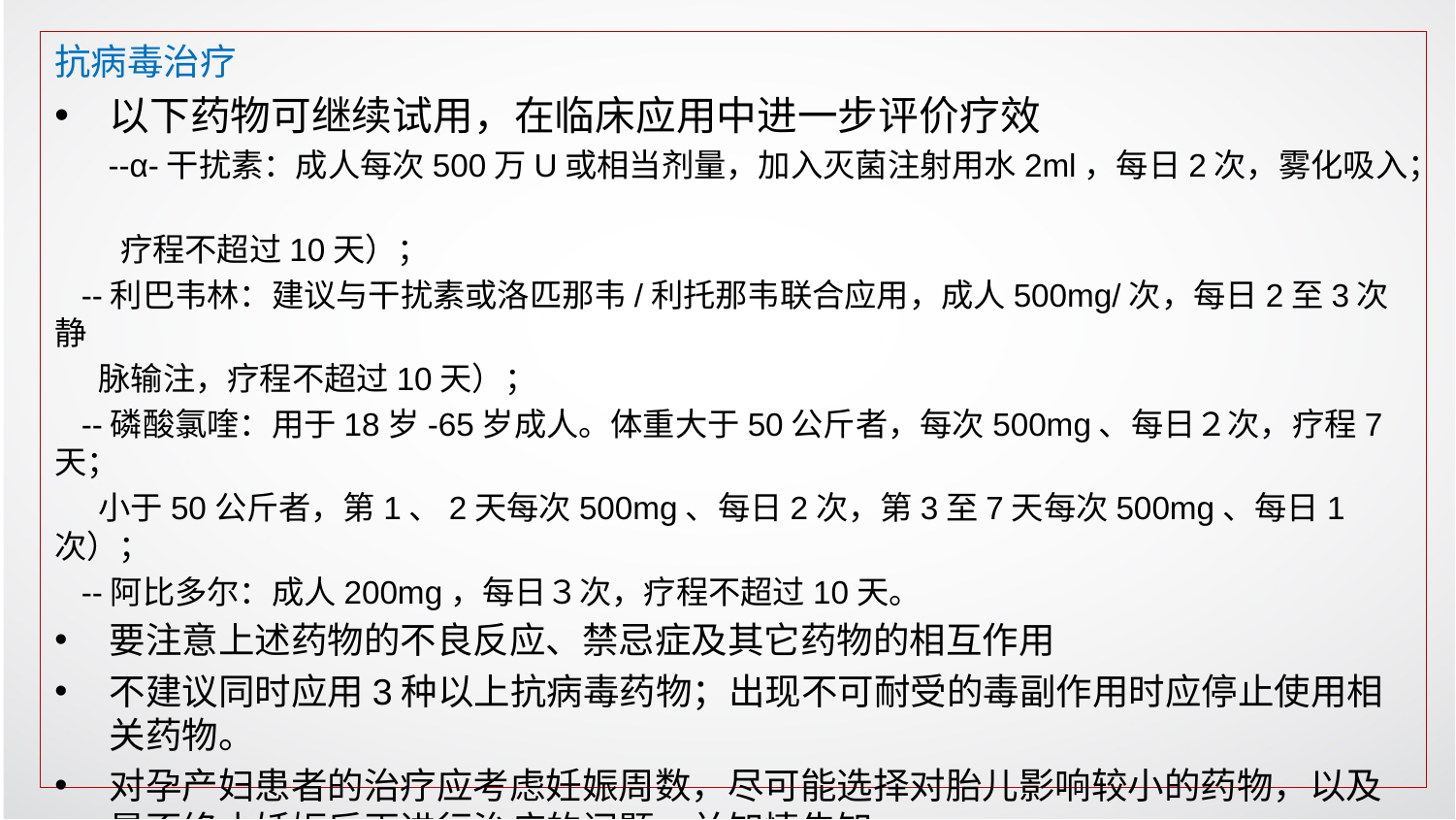

抗病毒治疗
以下药物可继续试用，在临床应用中进一步评价疗效
      --α-干扰素：成人每次500万U或相当剂量，加入灭菌注射用水2ml，每日2次，雾化吸入；
        疗程不超过10天）；
   --利巴韦林：建议与干扰素或洛匹那韦/利托那韦联合应用，成人500mg/次，每日2至3次静
     脉输注，疗程不超过10天）；
   --磷酸氯喹：用于18岁-65岁成人。体重大于50公斤者，每次500mg、每日２次，疗程7天；
     小于50公斤者，第1、2天每次500mg、每日2次，第3至7天每次500mg、每日1次）；
   --阿比多尔：成人200mg，每日３次，疗程不超过10天。
要注意上述药物的不良反应、禁忌症及其它药物的相互作用
不建议同时应用3种以上抗病毒药物；出现不可耐受的毒副作用时应停止使用相关药物。
对孕产妇患者的治疗应考虑妊娠周数，尽可能选择对胎儿影响较小的药物，以及是否终止妊娠后再进行治疗的问题，并知情告知。